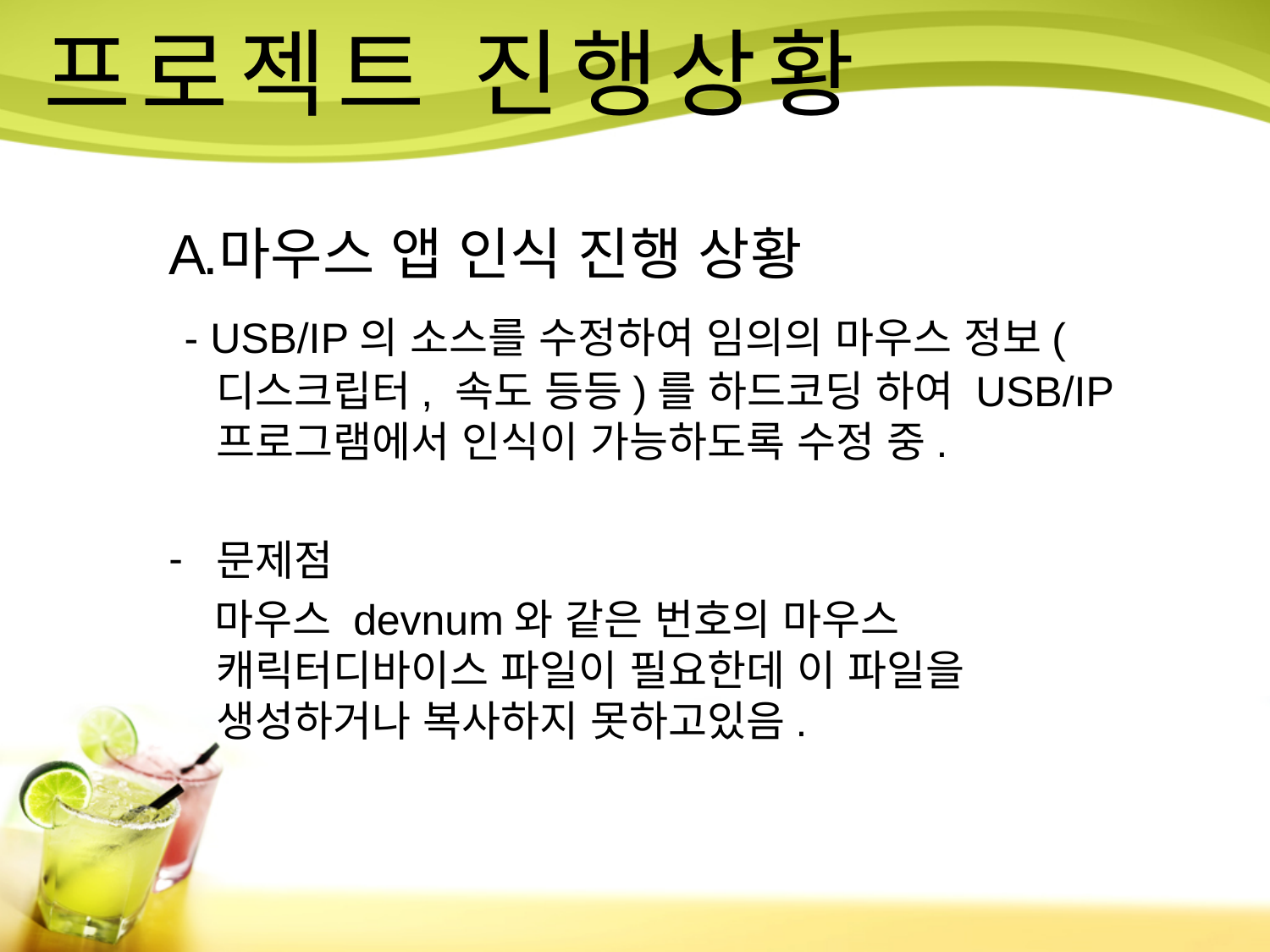

# 프로젝트 진행상황
마우스 앱 인식 진행 상황
 - USB/IP의 소스를 수정하여 임의의 마우스 정보(디스크립터, 속도 등등)를 하드코딩 하여 USB/IP 프로그램에서 인식이 가능하도록 수정 중.

문제점
   마우스 devnum와 같은 번호의 마우스 캐릭터디바이스 파일이 필요한데 이 파일을 생성하거나 복사하지 못하고있음.